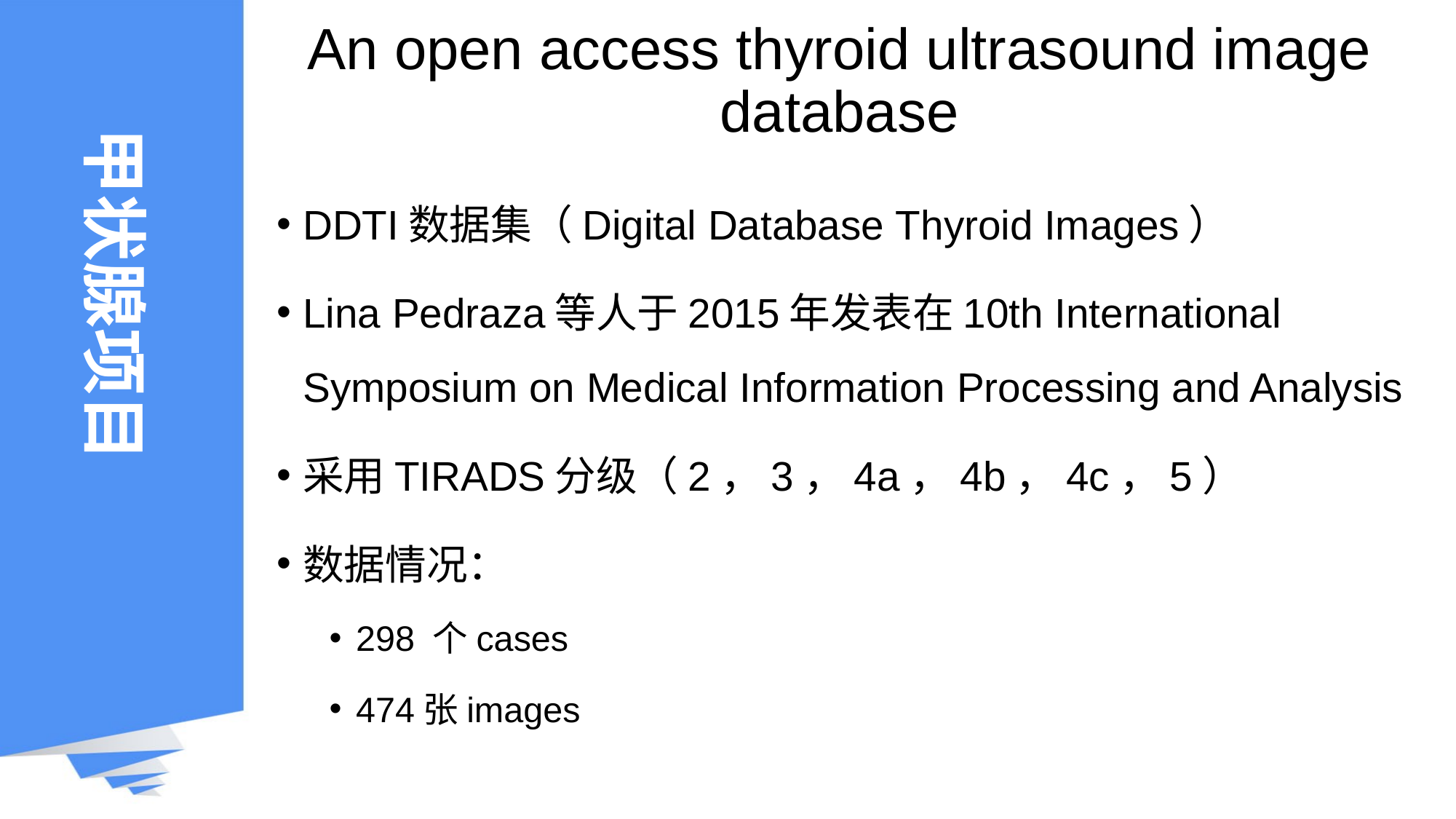

# An open access thyroid ultrasound image database
 甲状腺项目
DDTI数据集（Digital Database Thyroid Images）
Lina Pedraza等人于2015年发表在10th International Symposium on Medical Information Processing and Analysis
采用TIRADS分级（2，3，4a，4b，4c，5）
数据情况：
298 个cases
474张images